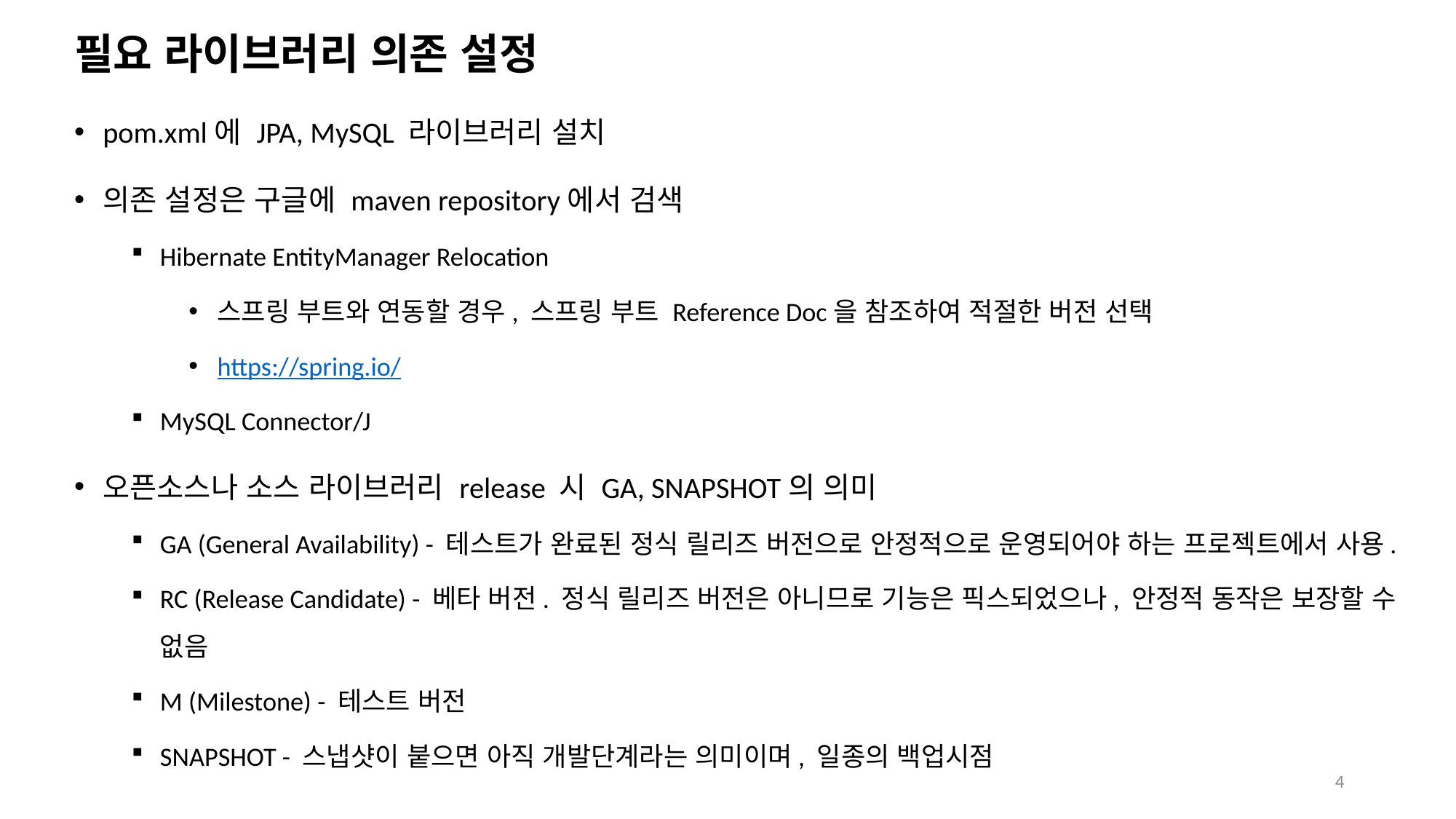

# 필요 라이브러리 의존 설정
pom.xml에 JPA, MySQL 라이브러리 설치
의존 설정은 구글에 maven repository에서 검색
Hibernate EntityManager Relocation
스프링 부트와 연동할 경우, 스프링 부트 Reference Doc을 참조하여 적절한 버전 선택
https://spring.io/
MySQL Connector/J
오픈소스나 소스 라이브러리 release 시 GA, SNAPSHOT의 의미
GA (General Availability) - 테스트가 완료된 정식 릴리즈 버전으로 안정적으로 운영되어야 하는 프로젝트에서 사용.
RC (Release Candidate) - 베타 버전. 정식 릴리즈 버전은 아니므로 기능은 픽스되었으나, 안정적 동작은 보장할 수 없음
M (Milestone) - 테스트 버전
SNAPSHOT - 스냅샷이 붙으면 아직 개발단계라는 의미이며, 일종의 백업시점

4